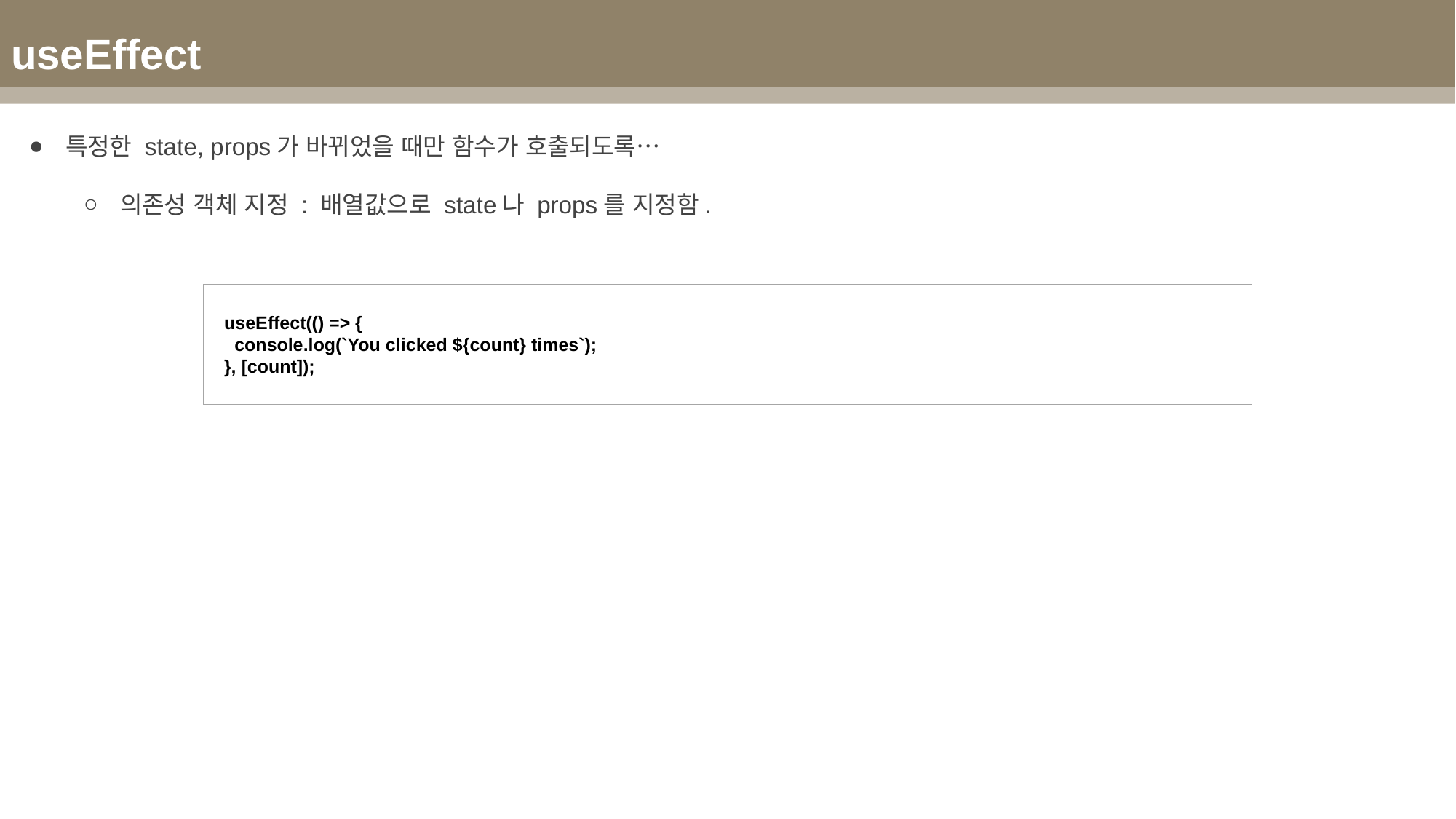

useEffect
특정한 state, props가 바뀌었을 때만 함수가 호출되도록…
의존성 객체 지정 : 배열값으로 state나 props를 지정함.

  useEffect(() => {
    console.log(`You clicked ${count} times`);
  }, [count]);